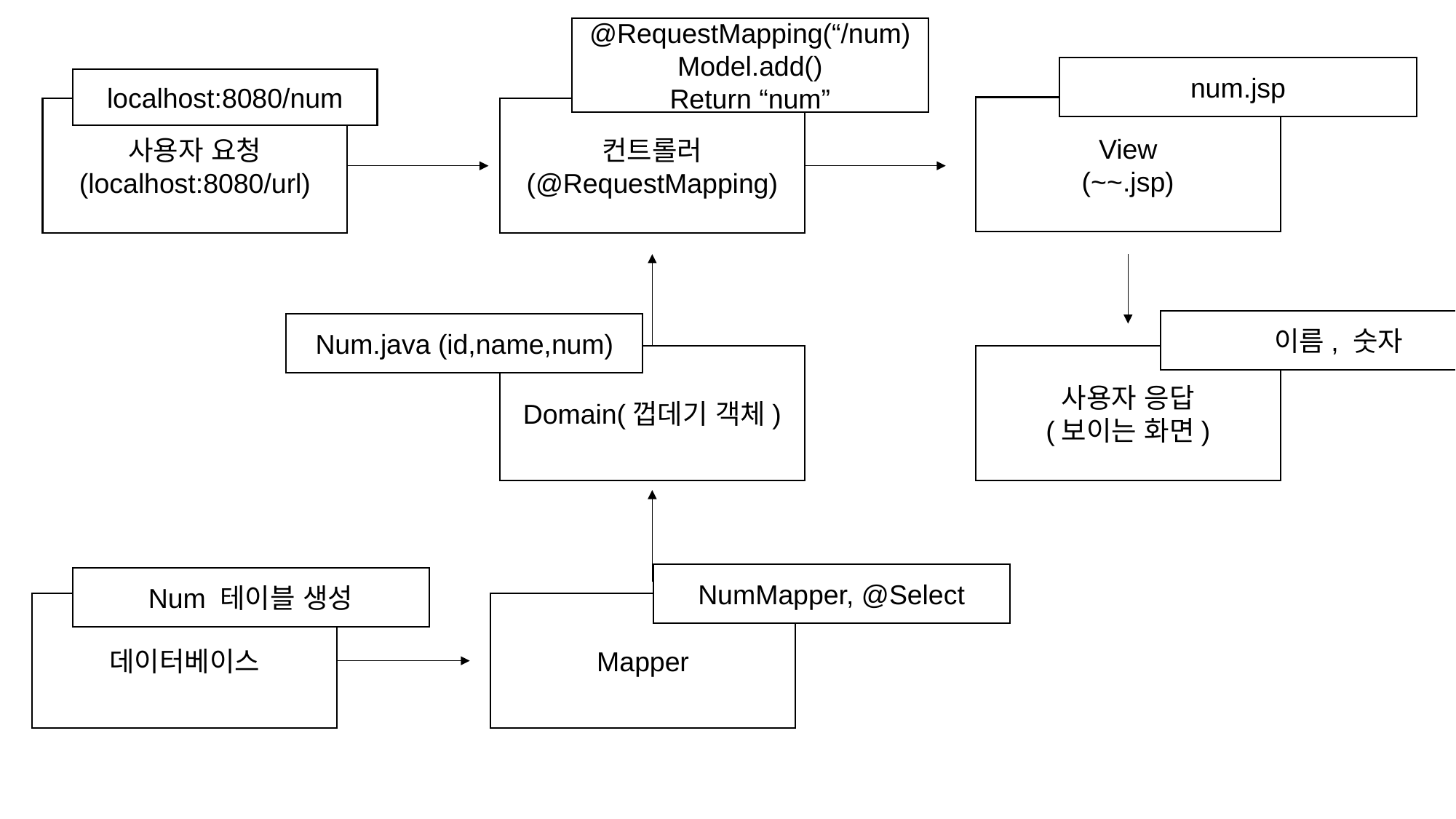

@RequestMapping(“/num)
Model.add()
Return “num”
num.jsp
localhost:8080/num
View
(~~.jsp)
사용자 요청
(localhost:8080/url)
컨트롤러
(@RequestMapping)
이름, 숫자
Num.java (id,name,num)
사용자 응답
(보이는 화면)
Domain(껍데기 객체)
NumMapper, @Select
Num 테이블 생성
데이터베이스
Mapper